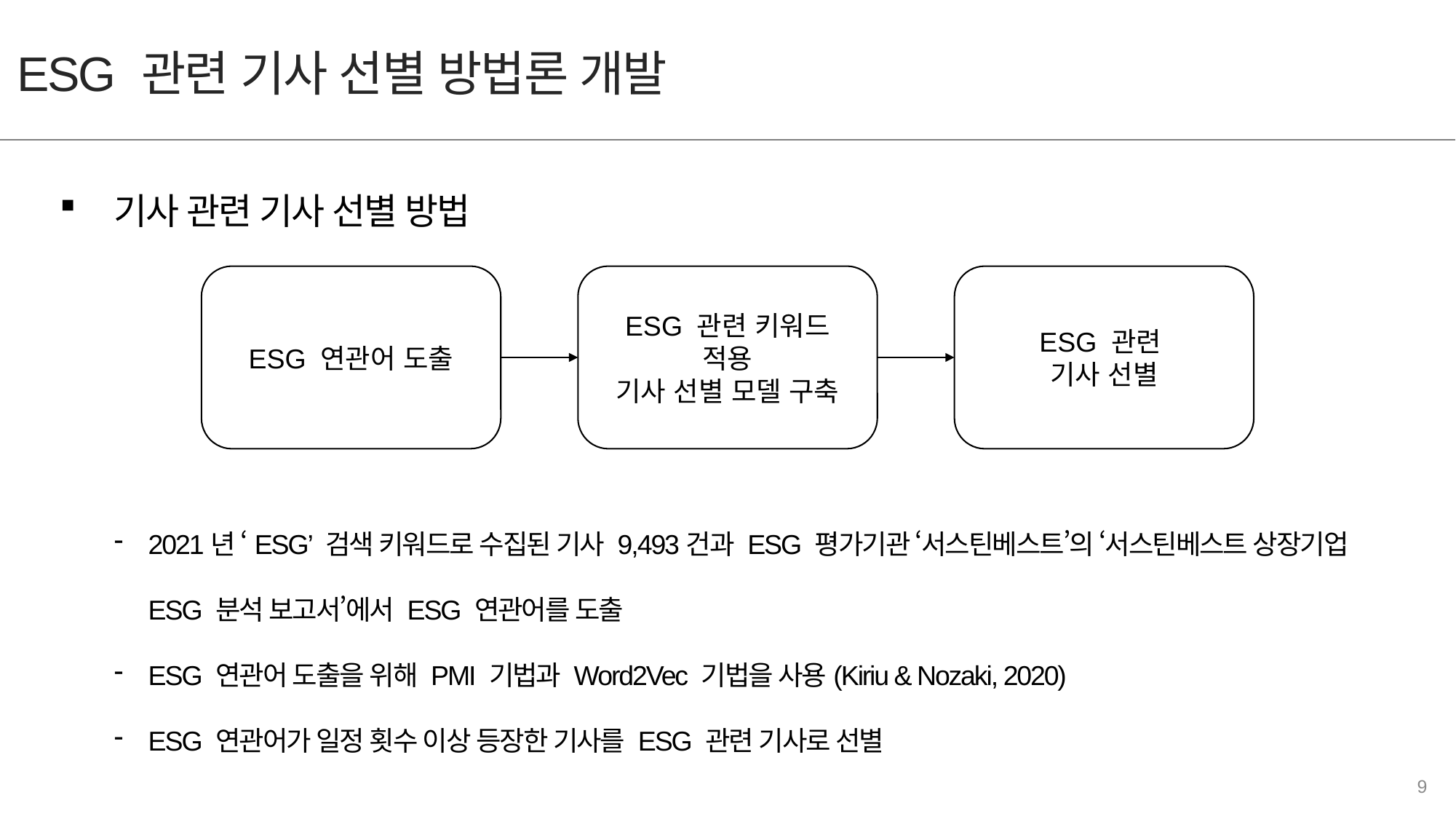

ESG 관련 기사 선별 방법론 개발
기사 관련 기사 선별 방법

2021년 ‘ESG’ 검색 키워드로 수집된 기사 9,493건과 ESG 평가기관 ‘서스틴베스트’의 ‘서스틴베스트 상장기업 ESG 분석 보고서’에서 ESG 연관어를 도출
ESG 연관어 도출을 위해 PMI 기법과 Word2Vec 기법을 사용(Kiriu & Nozaki, 2020)
ESG 연관어가 일정 횟수 이상 등장한 기사를 ESG 관련 기사로 선별
ESG 관련 키워드 적용
기사 선별 모델 구축
ESG 관련
기사 선별
ESG 연관어 도출
9